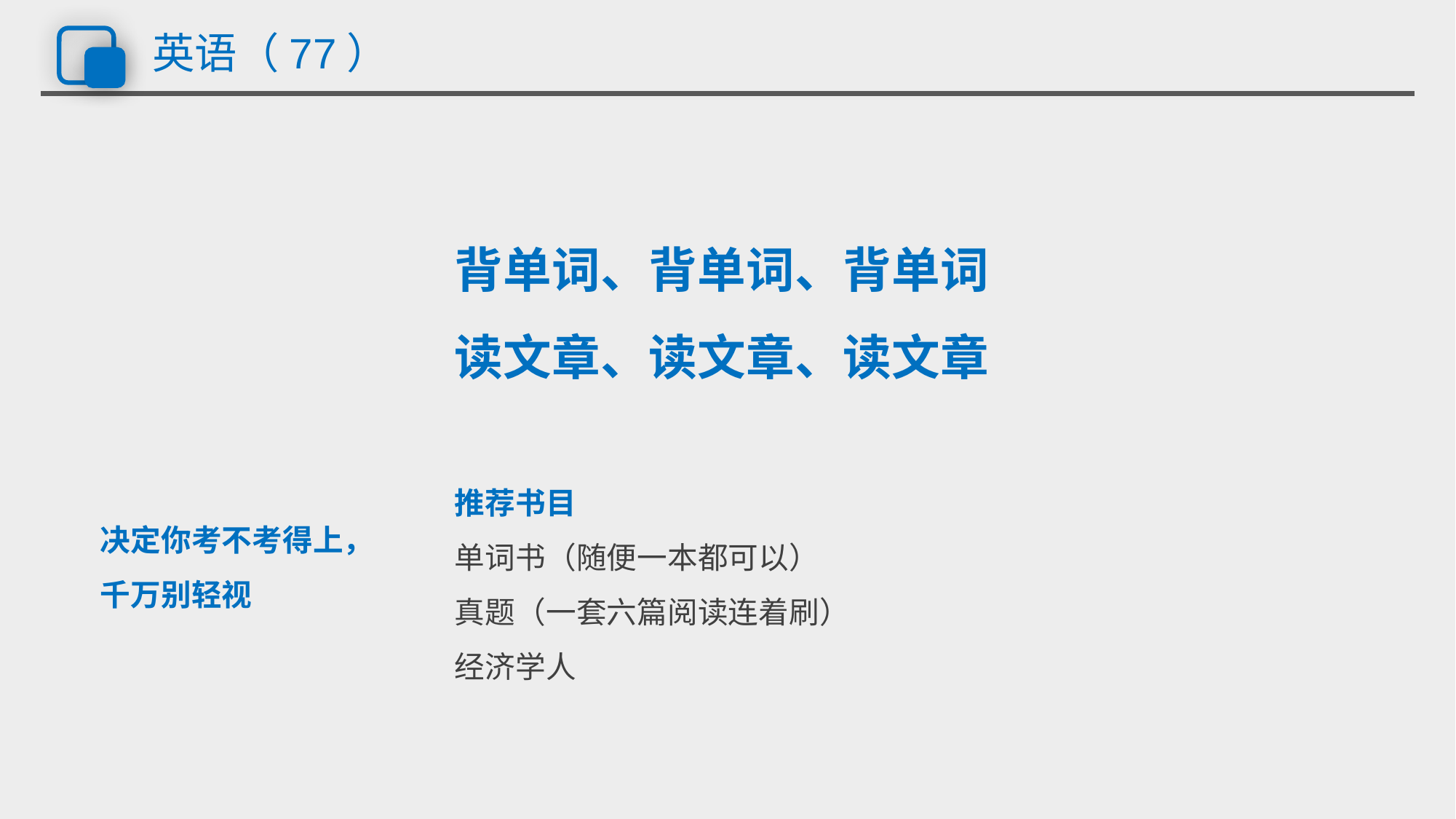

# 英语（77）
背单词、背单词、背单词
读文章、读文章、读文章
推荐书目
单词书（随便一本都可以）
真题（一套六篇阅读连着刷）
经济学人
决定你考不考得上，千万别轻视